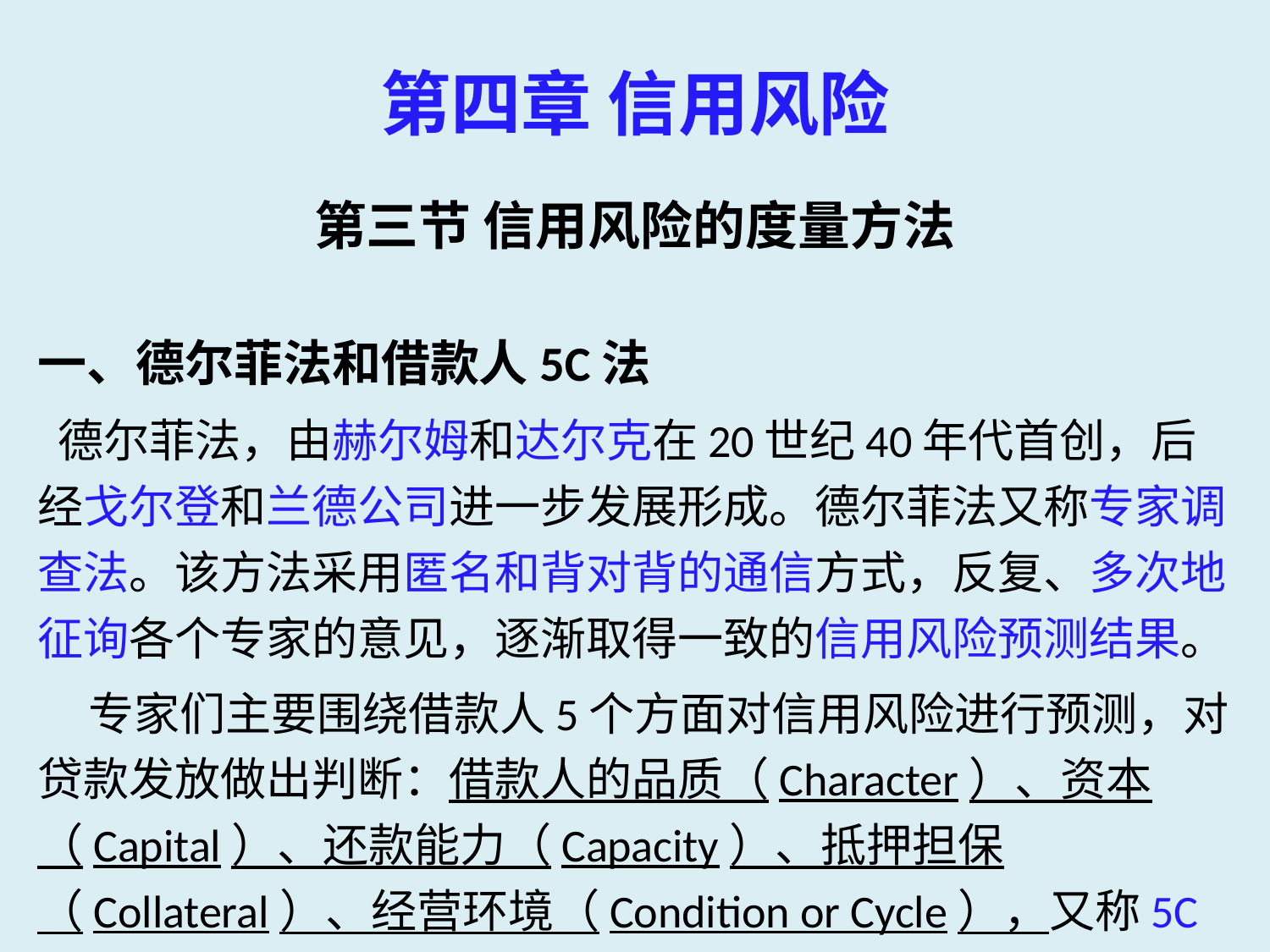

# 第四章 信用风险
第三节 信用风险的度量方法

一、德尔菲法和借款人5C法
 德尔菲法，由赫尔姆和达尔克在20世纪40年代首创，后经戈尔登和兰德公司进一步发展形成。德尔菲法又称专家调查法。该方法采用匿名和背对背的通信方式，反复、多次地征询各个专家的意见，逐渐取得一致的信用风险预测结果。
    专家们主要围绕借款人5个方面对信用风险进行预测，对贷款发放做出判断：借款人的品质（Character）、资本（Capital）、还款能力（Capacity）、抵押担保（Collateral）、经营环境（Condition or Cycle），又称5C法。